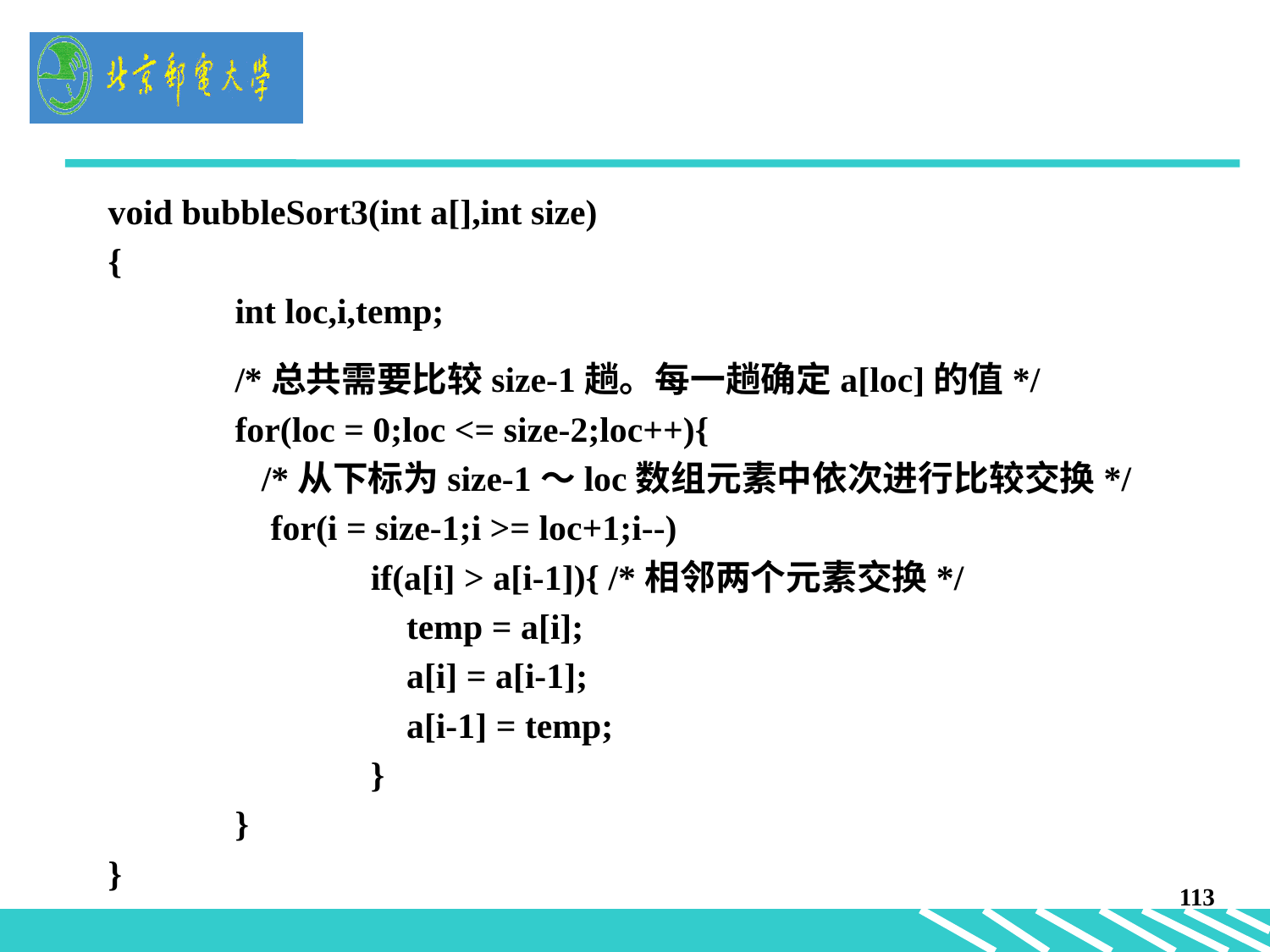

#
void bubbleSort3(int a[],int size)
{
	int loc,i,temp;

	/*总共需要比较size-1趟。每一趟确定a[loc]的值*/
	for(loc = 0;loc <= size-2;loc++){
	   /*从下标为size-1～loc数组元素中依次进行比较交换*/
	    for(i = size-1;i >= loc+1;i--)
		 if(a[i] > a[i-1]){ /*相邻两个元素交换*/
		     temp = a[i];
		     a[i] = a[i-1];
		     a[i-1] = temp;
		 }
	}
}
113